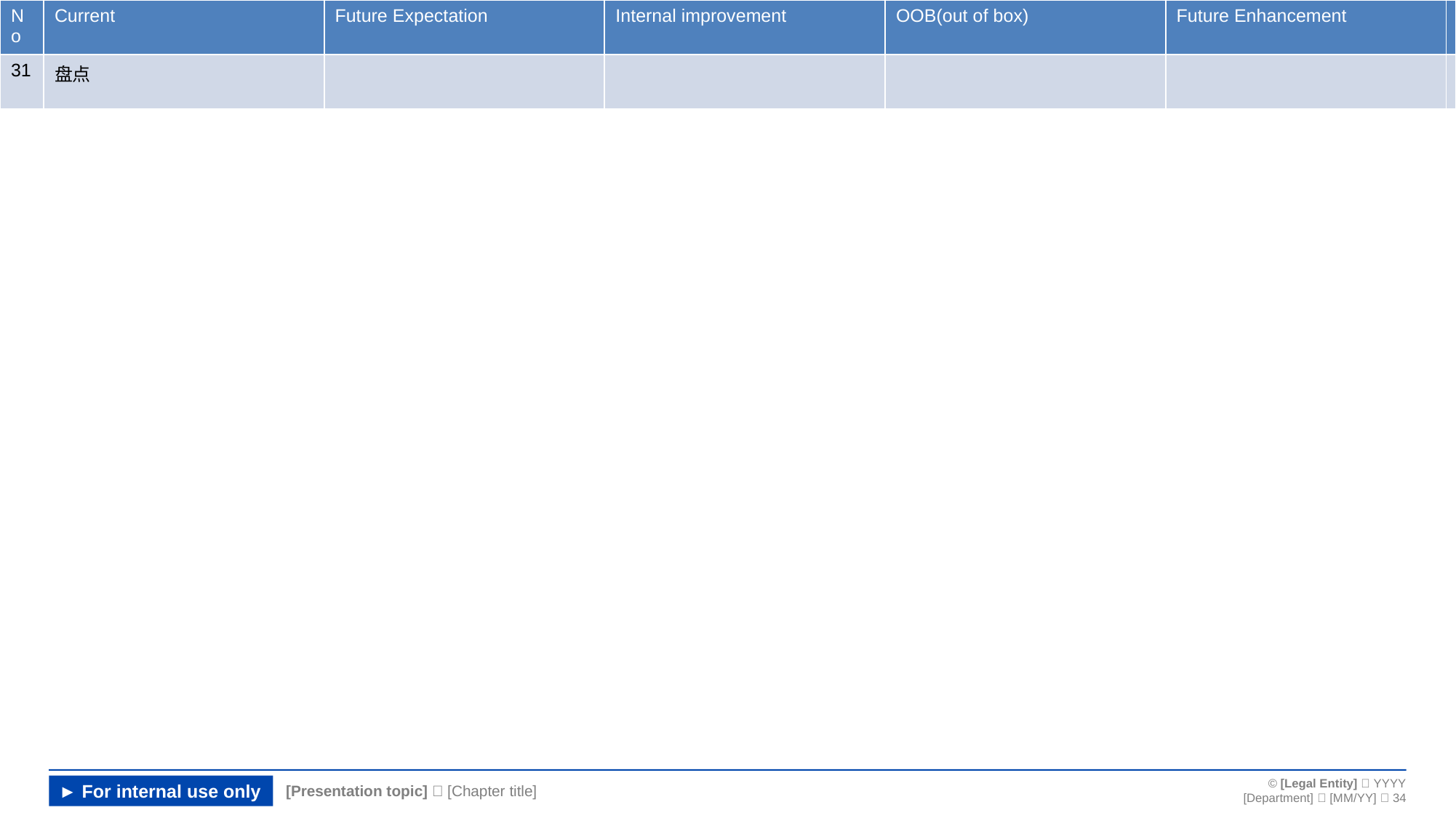

| No | Current | Future Expectation | Internal improvement | OOB(out of box) | Future Enhancement |  |
| --- | --- | --- | --- | --- | --- | --- |
| 31 | 盘点 |  |  |  |  |  |
#